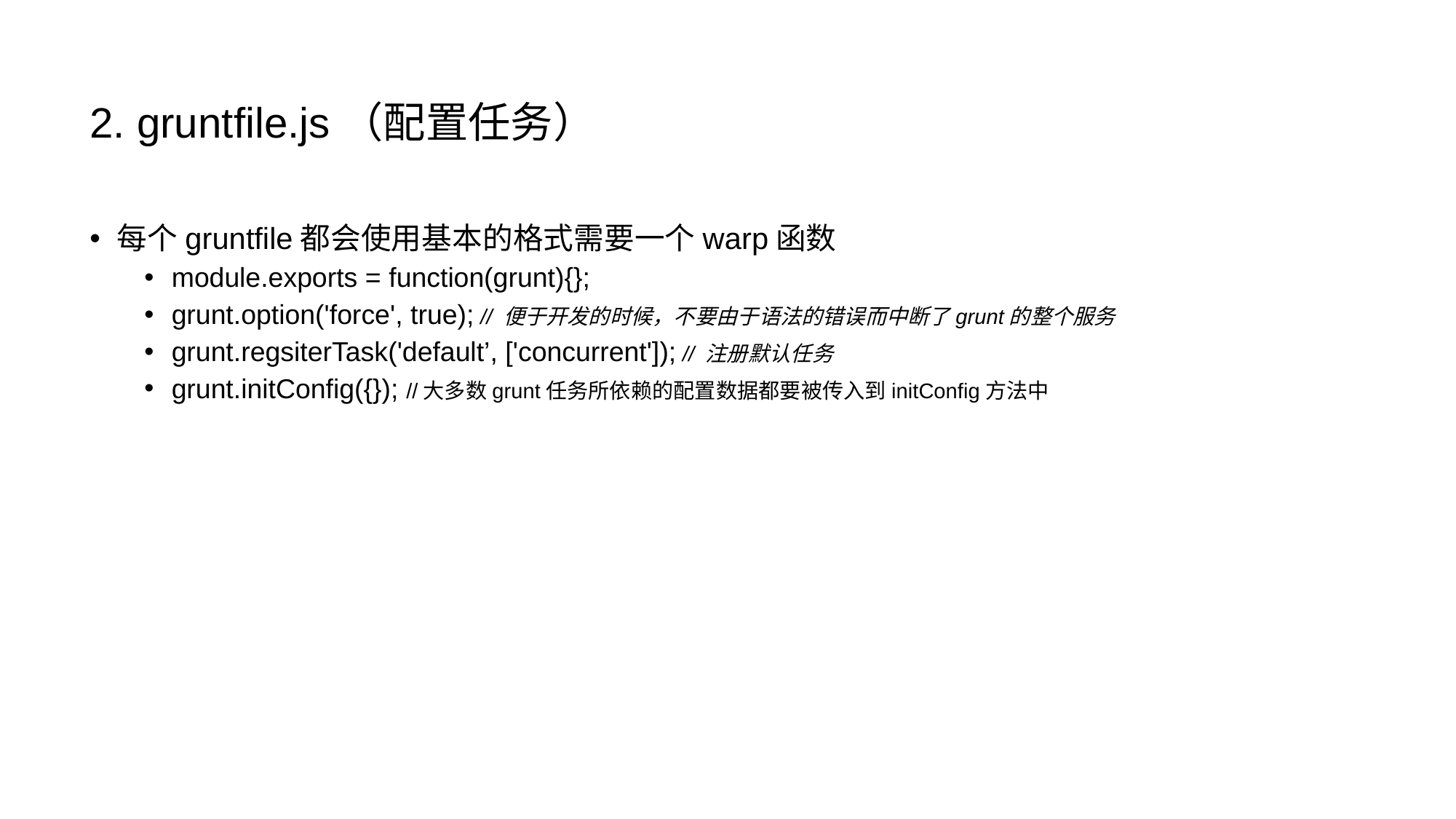

2. gruntfile.js（配置任务）

每个gruntfile都会使用基本的格式需要一个warp函数
module.exports = function(grunt){};
grunt.option('force', true); // 便于开发的时候，不要由于语法的错误而中断了grunt的整个服务
grunt.regsiterTask('default’, ['concurrent']); // 注册默认任务
grunt.initConfig({}); //大多数grunt任务所依赖的配置数据都要被传入到initConfig方法中